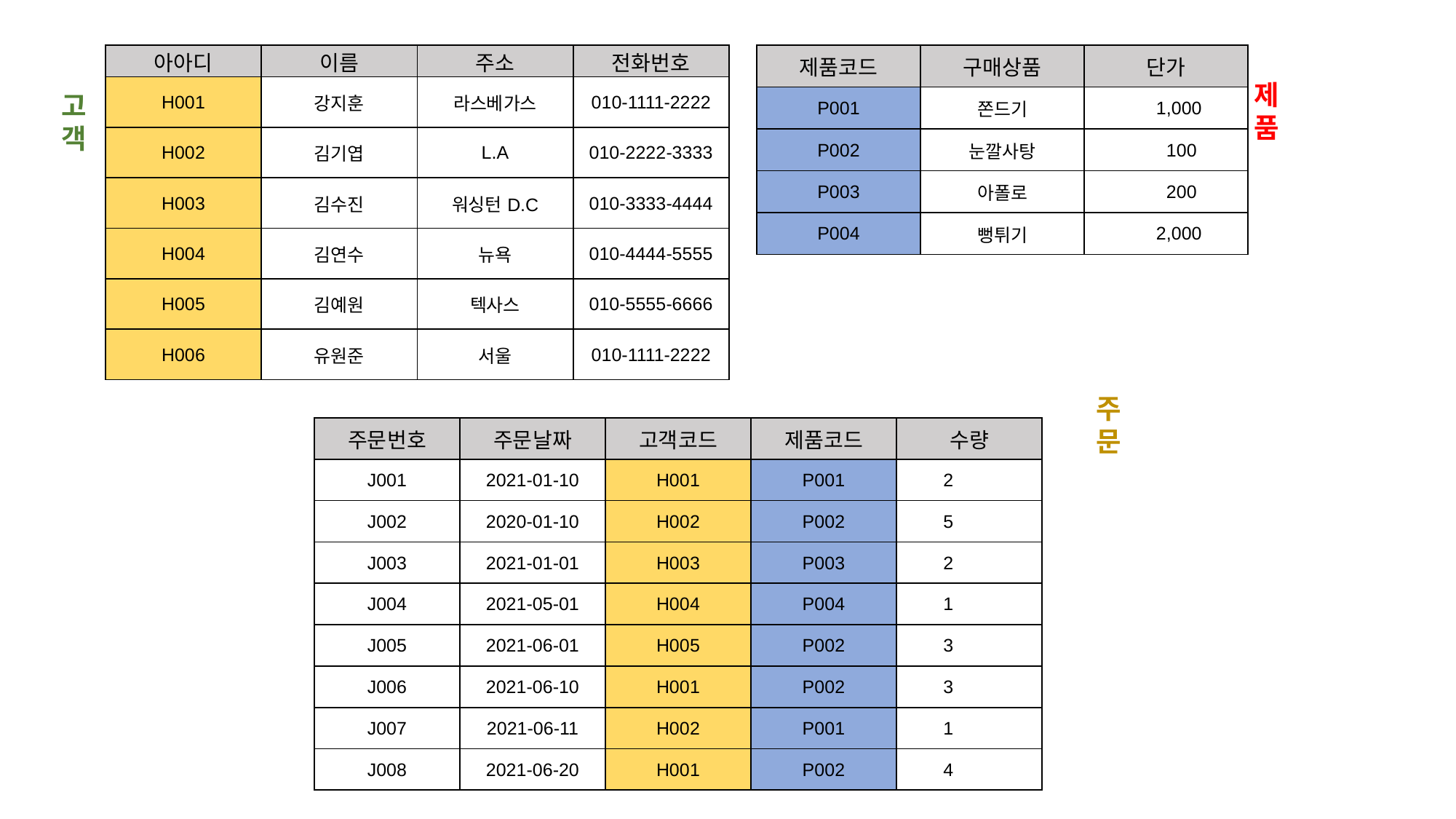

| 아아디 | 이름 | 주소 | 전화번호 |
| --- | --- | --- | --- |
| H001 | 강지훈 | 라스베가스 | 010-1111-2222 |
| H002 | 김기엽 | L.A | 010-2222-3333 |
| H003 | 김수진 | 워싱턴D.C | 010-3333-4444 |
| H004 | 김연수 | 뉴욕 | 010-4444-5555 |
| H005 | 김예원 | 텍사스 | 010-5555-6666 |
| H006 | 유원준 | 서울 | 010-1111-2222 |
| 제품코드 | 구매상품 | 단가 |
| --- | --- | --- |
| P001 | 쫀드기 | 1,000 |
| P002 | 눈깔사탕 | 100 |
| P003 | 아폴로 | 200 |
| P004 | 뻥튀기 | 2,000 |
제품
고객
주문
| 주문번호 | 주문날짜 | 고객코드 | 제품코드 | 수량 |
| --- | --- | --- | --- | --- |
| J001 | 2021-01-10 | H001 | P001 | 2 |
| J002 | 2020-01-10 | H002 | P002 | 5 |
| J003 | 2021-01-01 | H003 | P003 | 2 |
| J004 | 2021-05-01 | H004 | P004 | 1 |
| J005 | 2021-06-01 | H005 | P002 | 3 |
| J006 | 2021-06-10 | H001 | P002 | 3 |
| J007 | 2021-06-11 | H002 | P001 | 1 |
| J008 | 2021-06-20 | H001 | P002 | 4 |